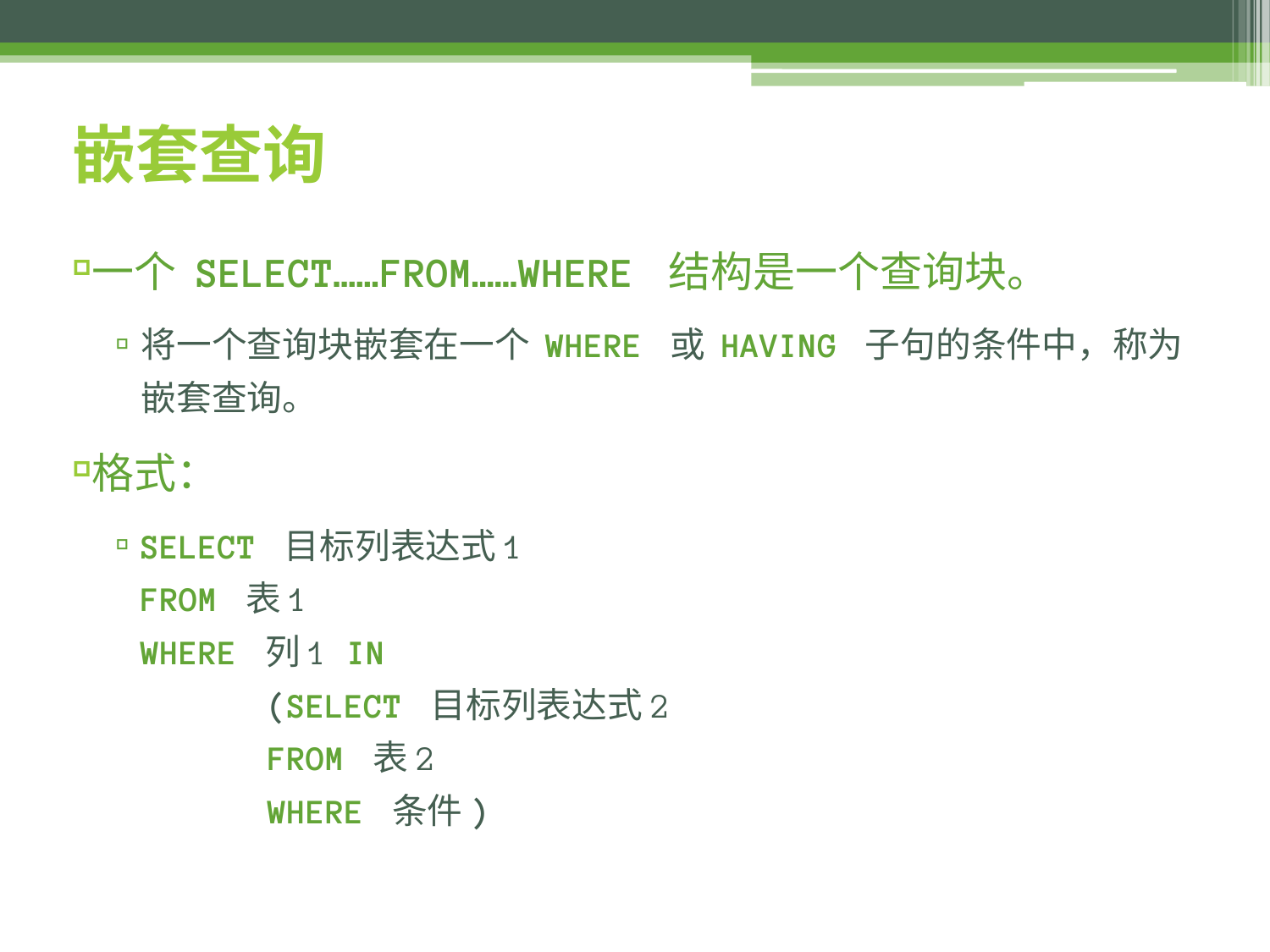

# 嵌套查询
一个 SELECT……FROM……WHERE 结构是一个查询块。
将一个查询块嵌套在一个 WHERE 或 HAVING 子句的条件中，称为嵌套查询。
格式：
SELECT 目标列表达式1
FROM 表1
WHERE 列1 IN
	(SELECT 目标列表达式2
	FROM 表2
	WHERE 条件)